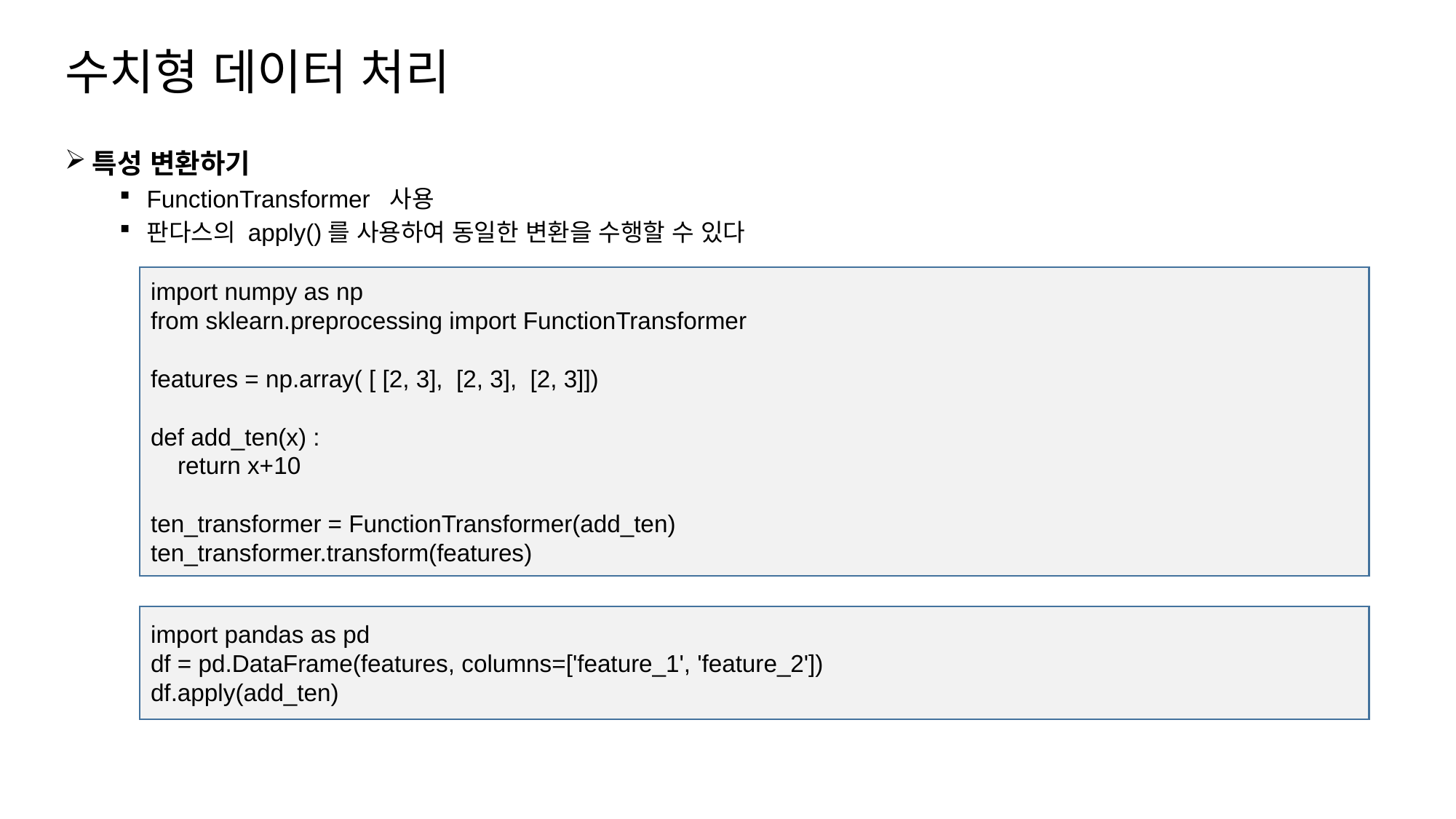

# 수치형 데이터 처리
특성 변환하기
FunctionTransformer  사용
판다스의 apply()를 사용하여 동일한 변환을 수행할 수 있다
import numpy as np
from sklearn.preprocessing import FunctionTransformer

features = np.array( [ [2, 3],  [2, 3],  [2, 3]])

def add_ten(x) :
    return x+10

ten_transformer = FunctionTransformer(add_ten)
ten_transformer.transform(features)
import pandas as pd
df = pd.DataFrame(features, columns=['feature_1', 'feature_2'])
df.apply(add_ten)